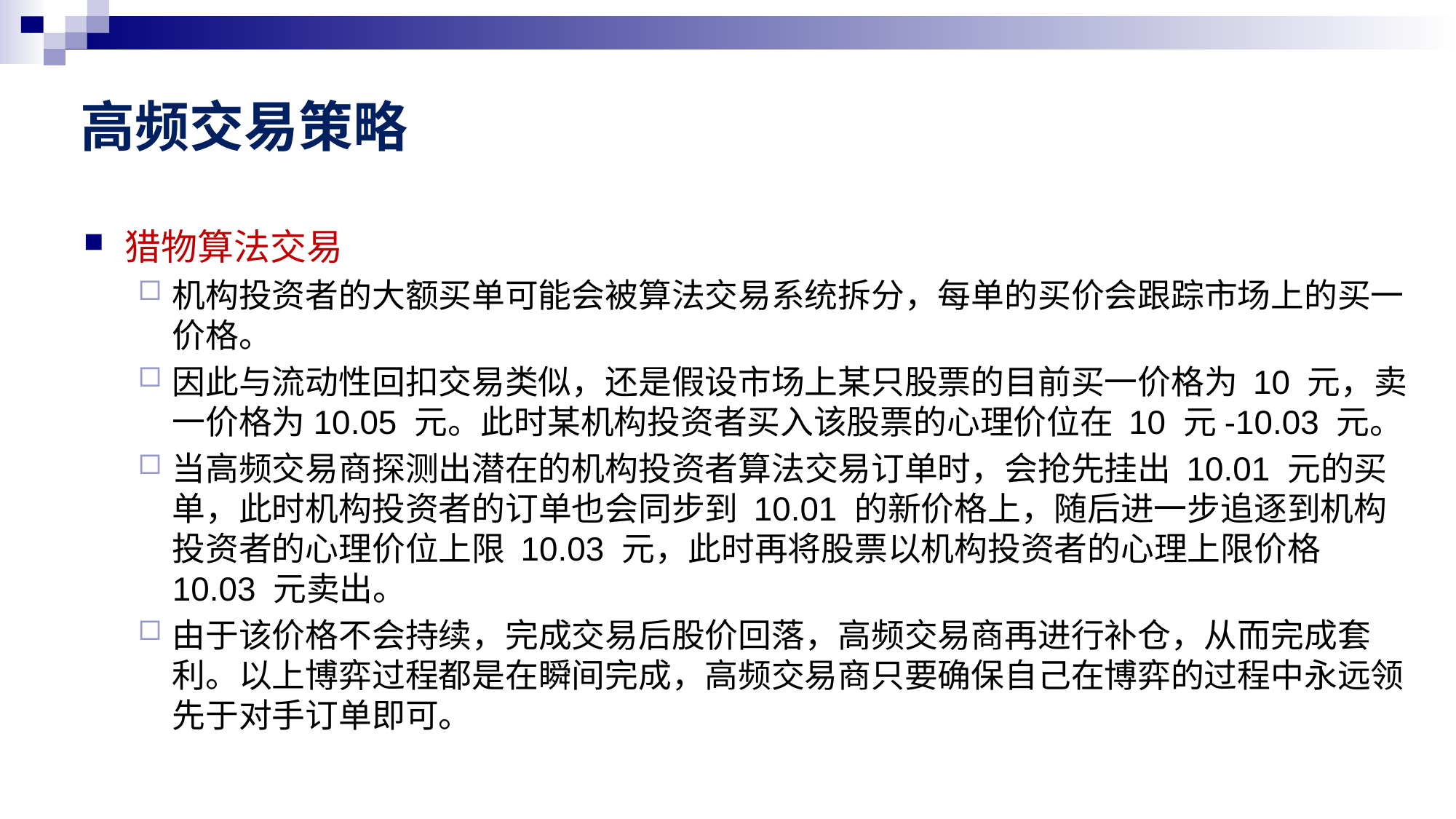

# 高频交易策略
猎物算法交易
机构投资者的大额买单可能会被算法交易系统拆分，每单的买价会跟踪市场上的买一价格。
因此与流动性回扣交易类似，还是假设市场上某只股票的目前买一价格为 10 元，卖一价格为10.05 元。此时某机构投资者买入该股票的心理价位在 10 元-10.03 元。
当高频交易商探测出潜在的机构投资者算法交易订单时，会抢先挂出 10.01 元的买单，此时机构投资者的订单也会同步到 10.01 的新价格上，随后进一步追逐到机构投资者的心理价位上限 10.03 元，此时再将股票以机构投资者的心理上限价格 10.03 元卖出。
由于该价格不会持续，完成交易后股价回落，高频交易商再进行补仓，从而完成套利。以上博弈过程都是在瞬间完成，高频交易商只要确保自己在博弈的过程中永远领先于对手订单即可。